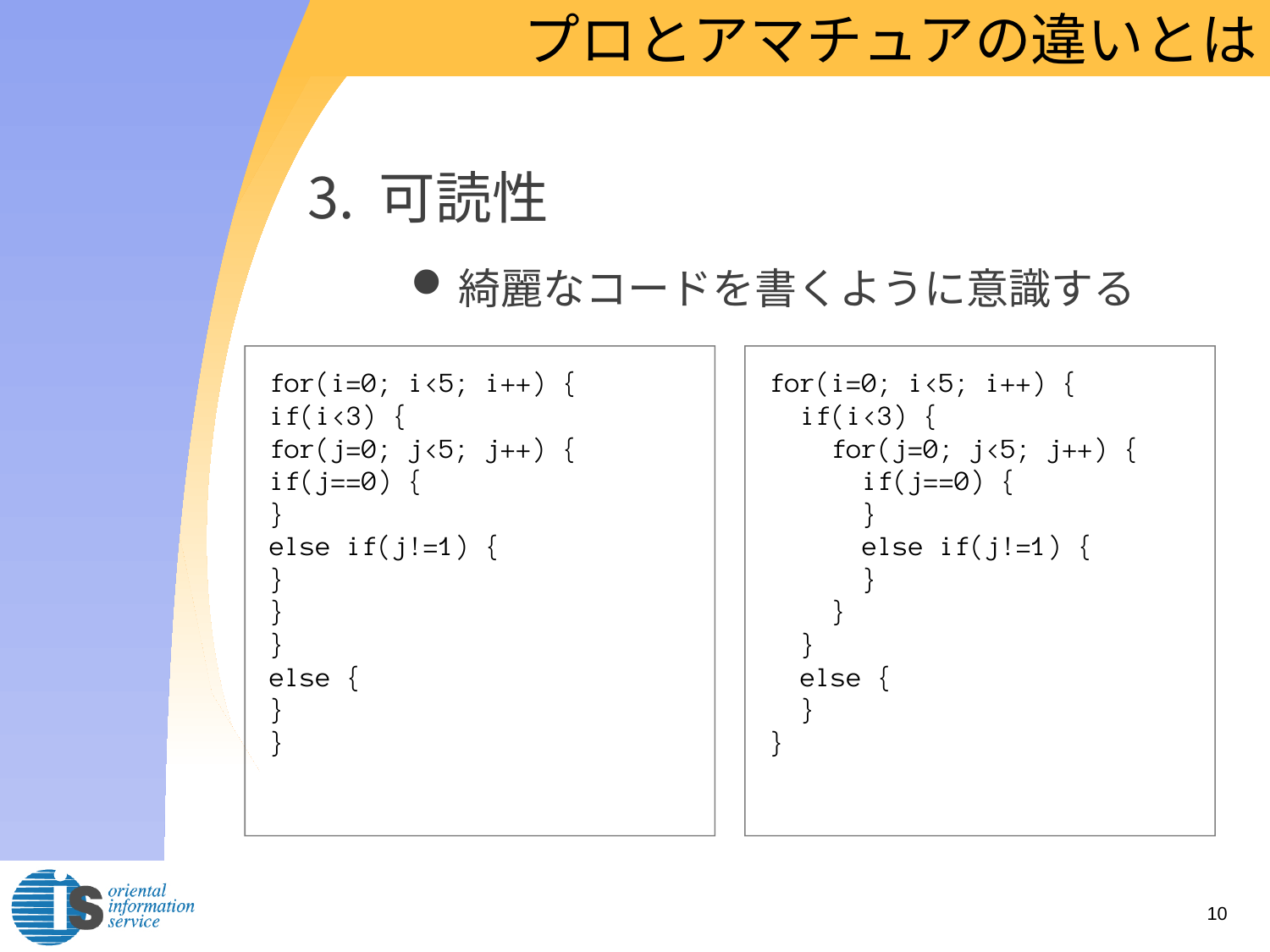

# プロとアマチュアの違いとは
可読性
綺麗なコードを書くように意識する
for(i=0; i<5; i++) {
if(i<3) {
for(j=0; j<5; j++) {
if(j==0) {
}
else if(j!=1) {
}
}
}
else {
}
}

for(i=0; i<5; i++) {
  if(i<3) {
    for(j=0; j<5; j++) {
      if(j==0) {
      }
      else if(j!=1) {
      }
    }
  }
  else {
  }
}
10